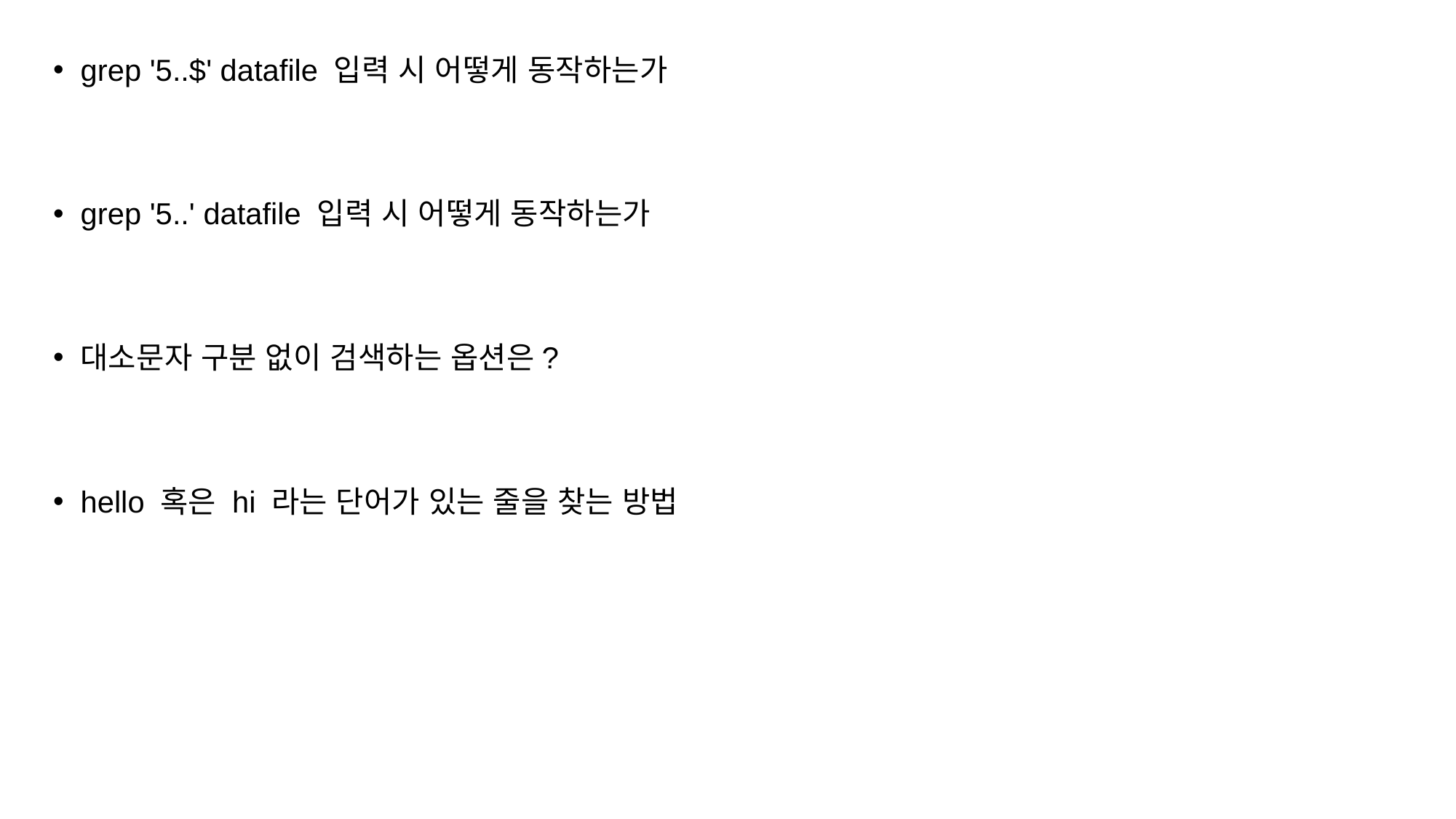

grep '5..$' datafile 입력 시 어떻게 동작하는가

grep '5..' datafile 입력 시 어떻게 동작하는가

대소문자 구분 없이 검색하는 옵션은?

hello 혹은 hi 라는 단어가 있는 줄을 찾는 방법